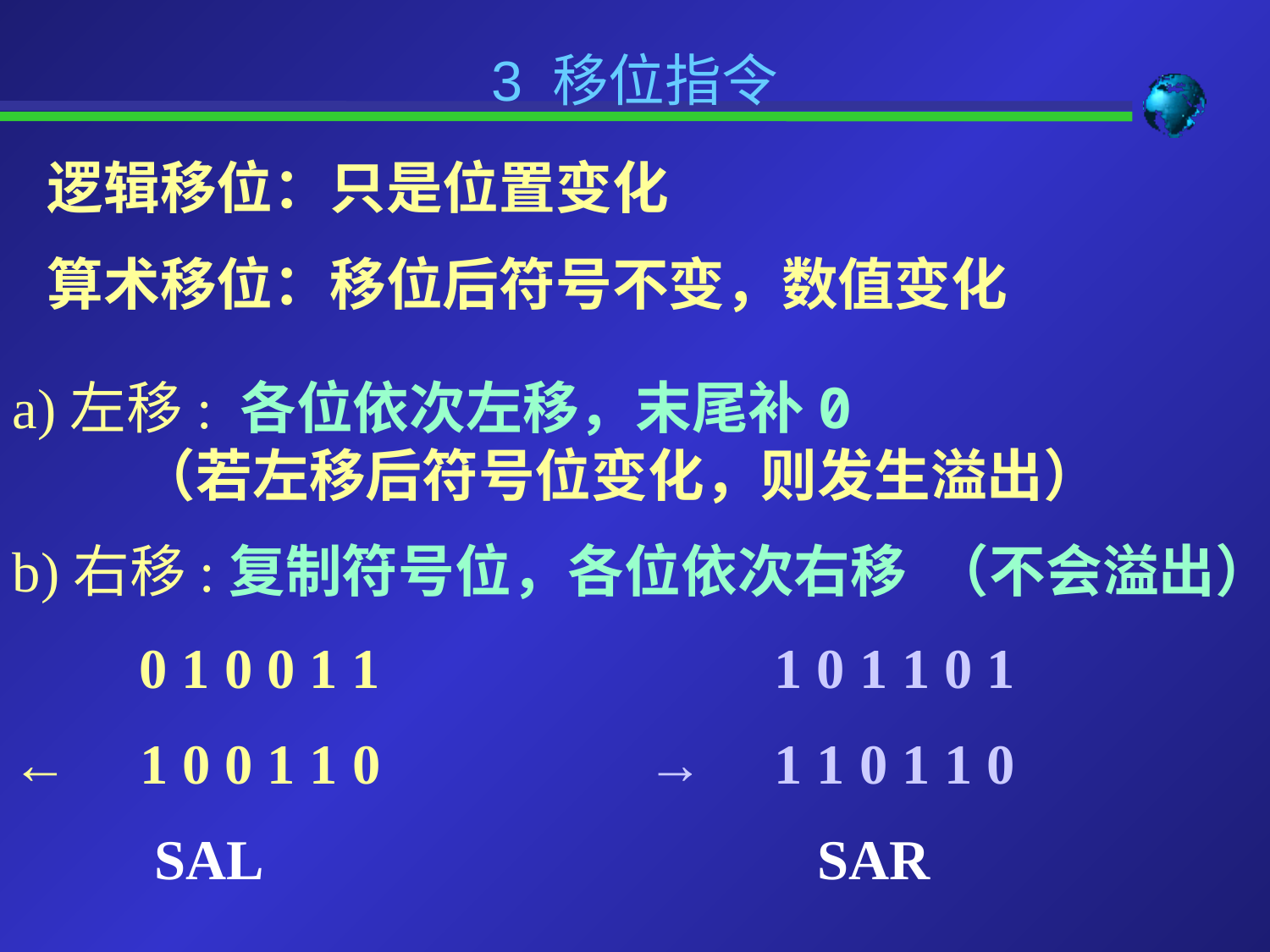

3 移位指令
逻辑移位：只是位置变化
算术移位：移位后符号不变，数值变化
a)左移: 各位依次左移，末尾补0
	（若左移后符号位变化，则发生溢出）
b)右移:复制符号位，各位依次右移  （不会溢出）
	0 1 0 0 1 1				1 0 1 1 0 1
←     1 0 0 1 1 0			→	1 1 0 1 1 0
          SAL					   SAR
64